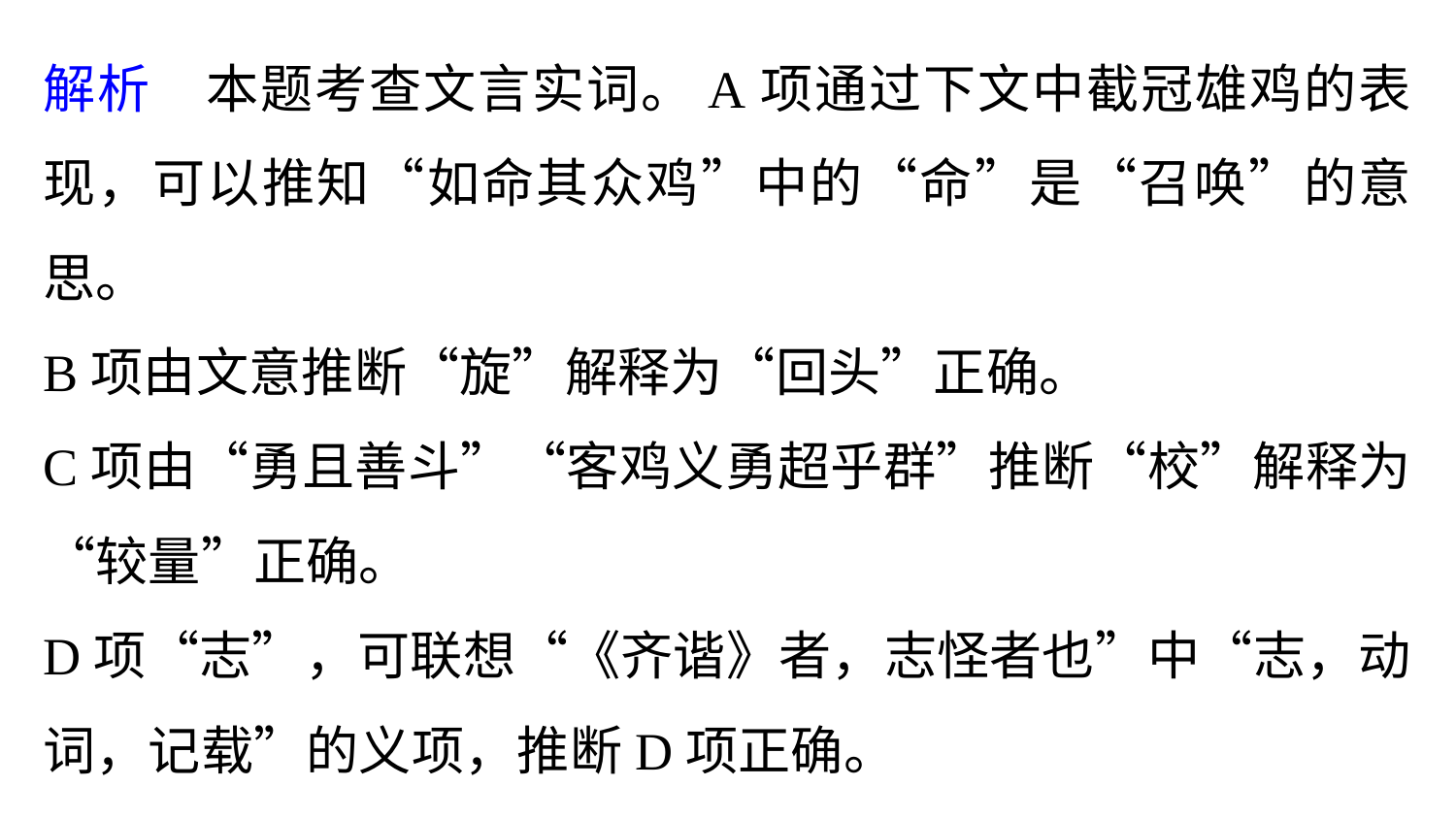

解析　本题考查文言实词。A项通过下文中截冠雄鸡的表现，可以推知“如命其众鸡”中的“命”是“召唤”的意思。
B项由文意推断“旋”解释为“回头”正确。
C项由“勇且善斗”“客鸡义勇超乎群”推断“校”解释为“较量”正确。
D项“志”，可联想“《齐谐》者，志怪者也”中“志，动词，记载”的义项，推断D项正确。
答案　A